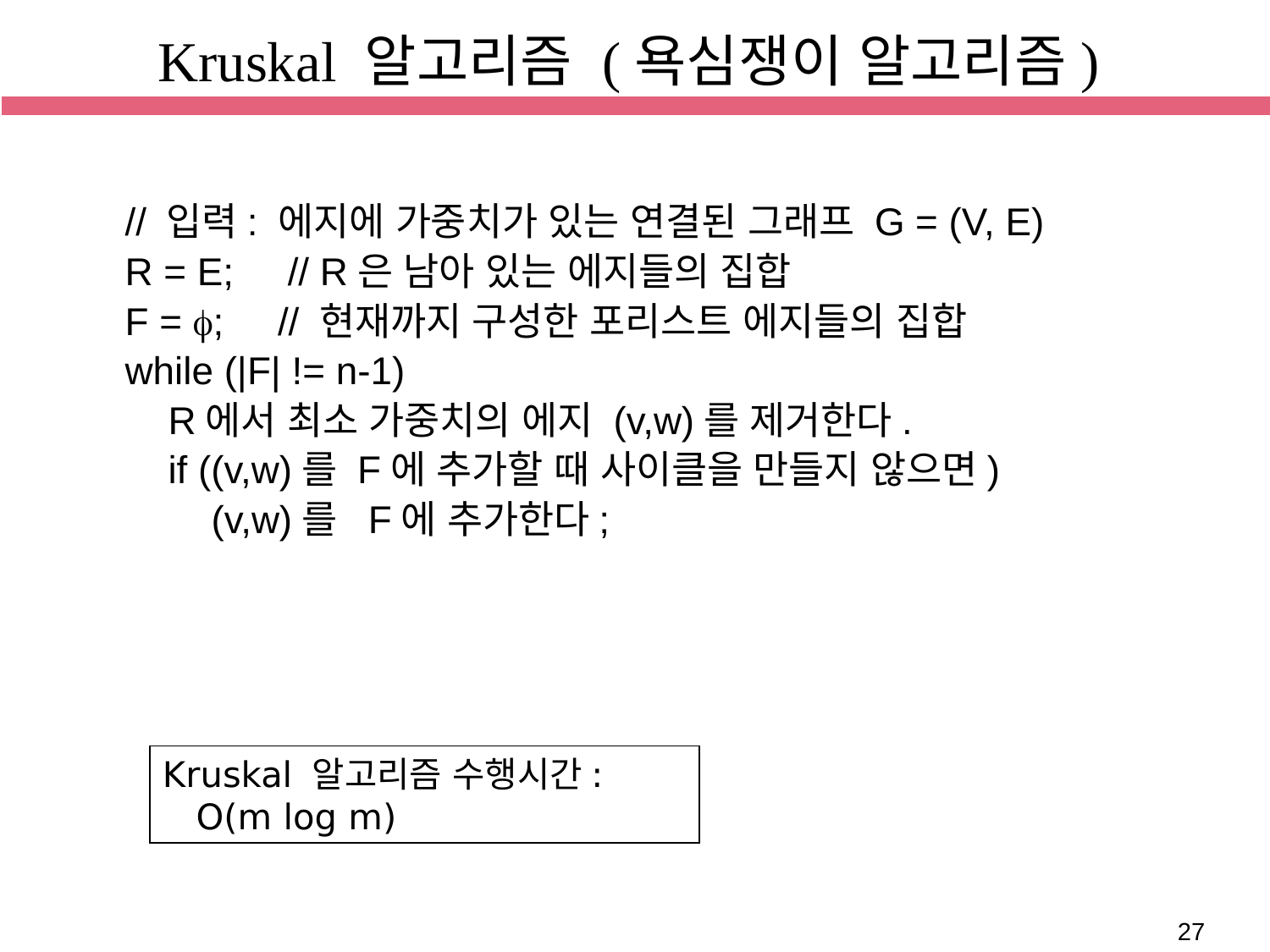

# Kruskal 알고리즘 (욕심쟁이 알고리즘)
   // 입력: 에지에 가중치가 있는 연결된 그래프 G = (V, E)
   R = E;     // R은 남아 있는 에지들의 집합
   F = φ;     // 현재까지 구성한 포리스트 에지들의 집합
   while (|F| != n-1)
       R에서 최소 가중치의 에지 (v,w)를 제거한다.
       if ((v,w)를 F에 추가할 때 사이클을 만들지 않으면)
           (v,w)를  F에 추가한다;
Kruskal 알고리즘 수행시간:
   O(m log m)